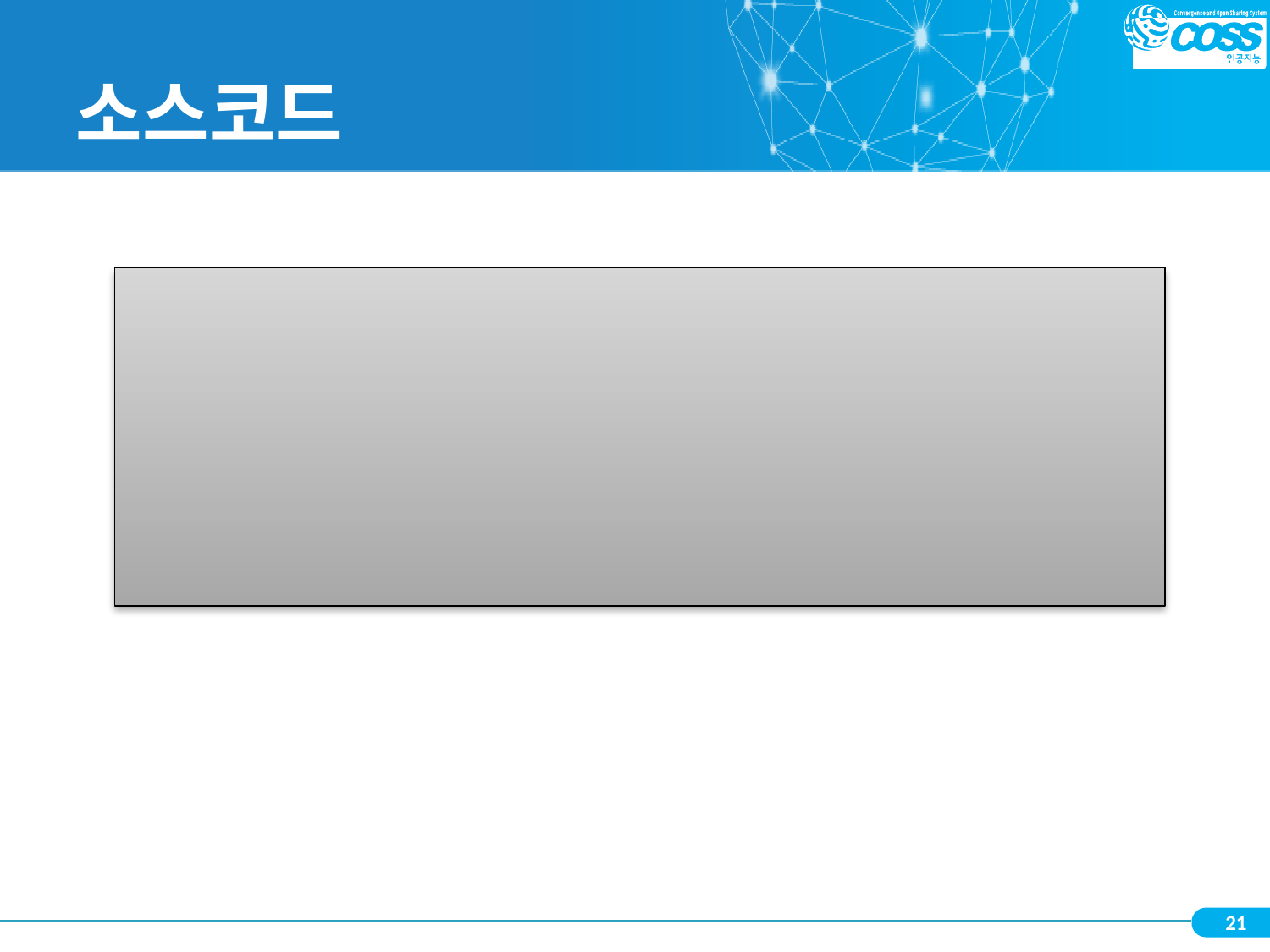

# 소스코드

# 정수를 입력받아 5로 나눈 몫과 나머지 출력
num = int(input("정수 입력: "))
print(num, "나누기 5의 몫은", num // 5)
print(num, "나누기 5의 나머지는", num % 5)